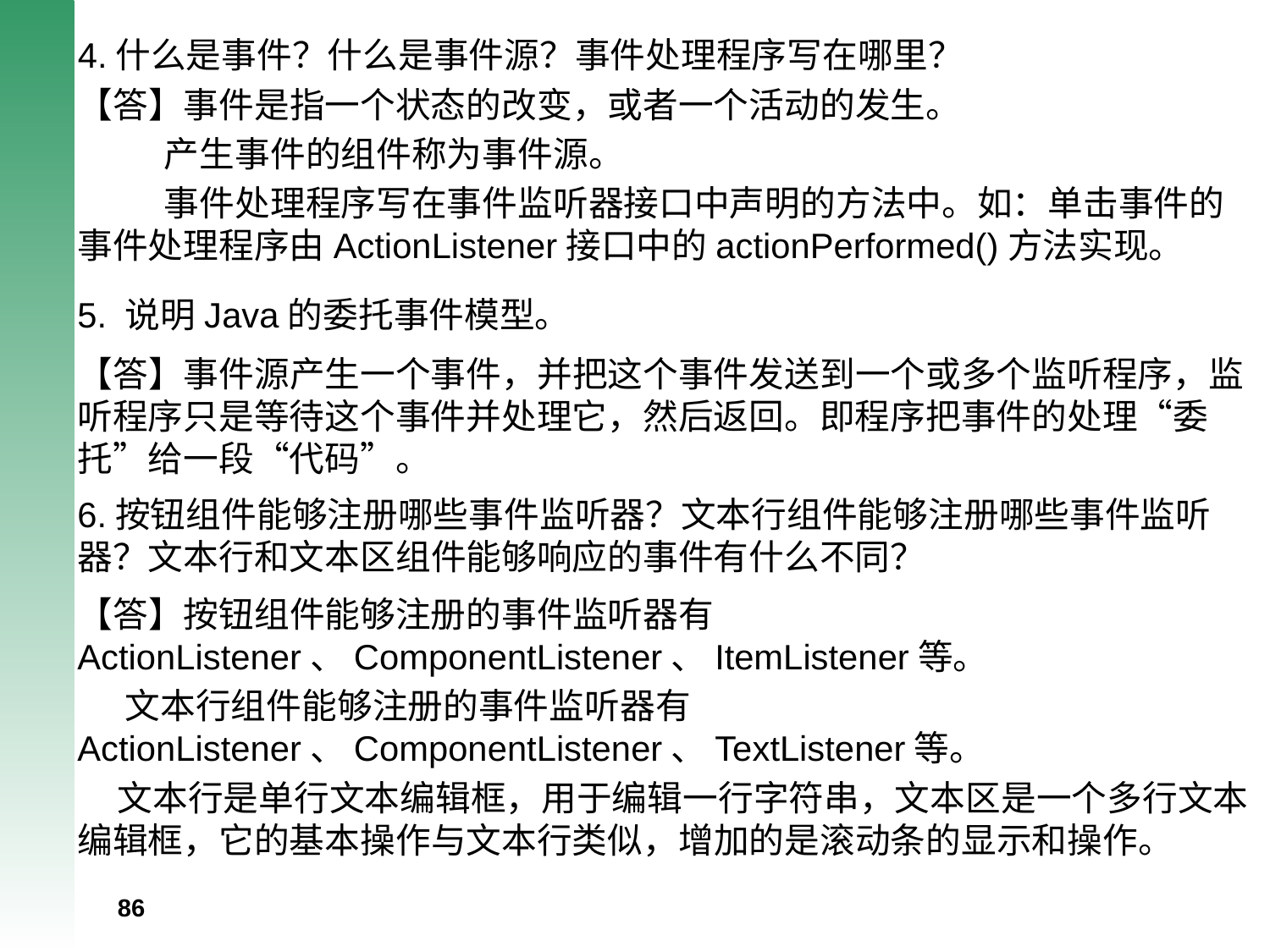

4.什么是事件？什么是事件源？事件处理程序写在哪里？
【答】事件是指一个状态的改变，或者一个活动的发生。
          产生事件的组件称为事件源。
          事件处理程序写在事件监听器接口中声明的方法中。如：单击事件的事件处理程序由ActionListener接口中的actionPerformed()方法实现。
5. 说明Java的委托事件模型。
【答】事件源产生一个事件，并把这个事件发送到一个或多个监听程序，监听程序只是等待这个事件并处理它，然后返回。即程序把事件的处理“委托”给一段“代码”。
6.按钮组件能够注册哪些事件监听器？文本行组件能够注册哪些事件监听器？文本行和文本区组件能够响应的事件有什么不同？
【答】按钮组件能够注册的事件监听器有ActionListener、ComponentListener、ItemListener等。
     文本行组件能够注册的事件监听器有ActionListener、ComponentListener、TextListener等。
    文本行是单行文本编辑框，用于编辑一行字符串，文本区是一个多行文本编辑框，它的基本操作与文本行类似，增加的是滚动条的显示和操作。
86